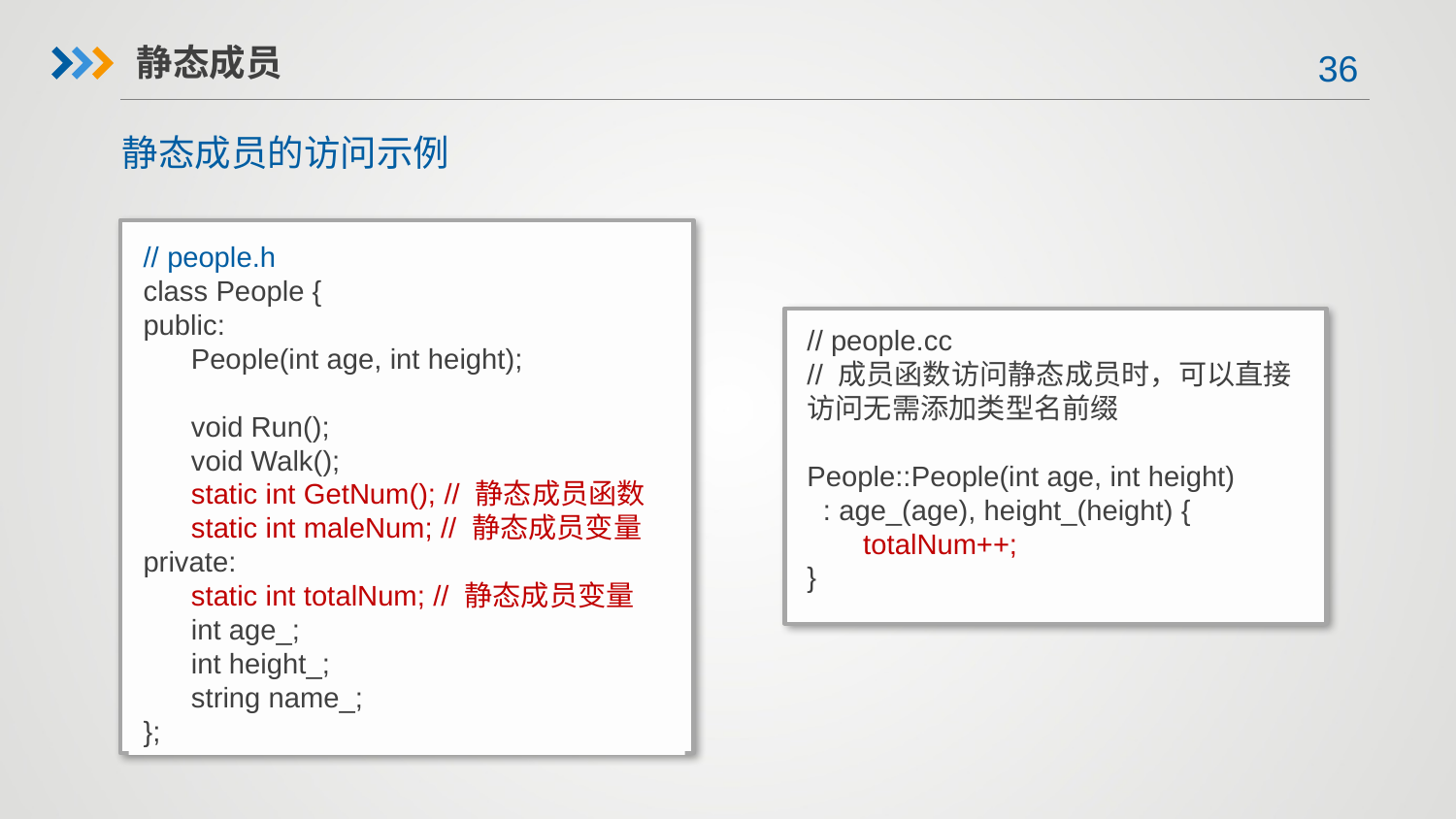

静态成员
静态成员的访问示例

// people.h
class People {
public:
      People(int age, int height);

      void Run();
      void Walk();
      static int GetNum(); // 静态成员函数
      static int maleNum; // 静态成员变量
private:
      static int totalNum; // 静态成员变量
      int age_;
      int height_;
      string name_;
};

// people.cc
// 成员函数访问静态成员时，可以直接访问无需添加类型名前缀

People::People(int age, int height)
  : age_(age), height_(height) {
       totalNum++;
}